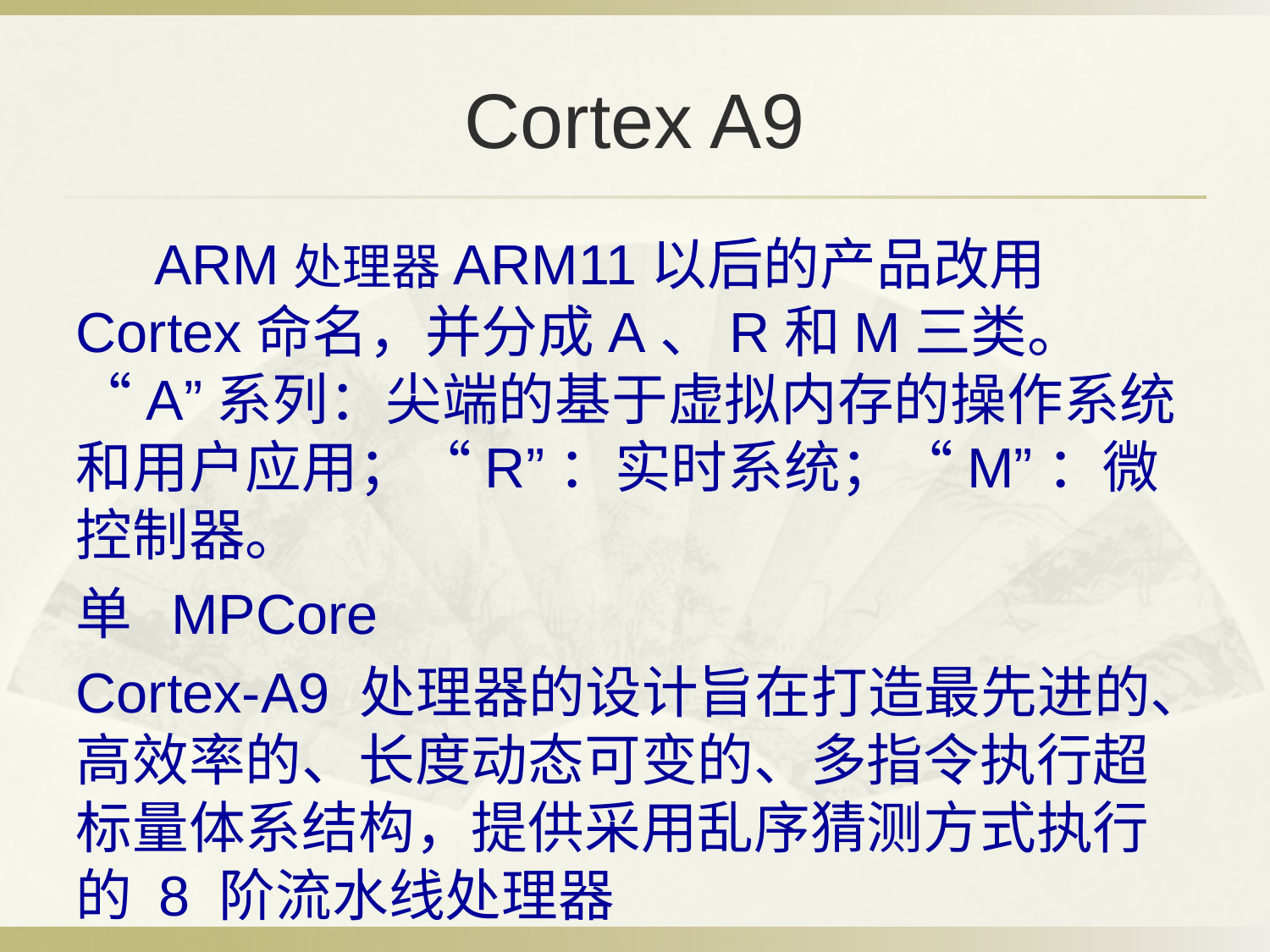

# Cortex A9
     ARM处理器ARM11以后的产品改用Cortex命名，并分成A、R和M三类。 “A”系列：尖端的基于虚拟内存的操作系统和用户应用；“R”：实时系统；“M”：微控制器。
单  MPCore
Cortex-A9 处理器的设计旨在打造最先进的、高效率的、长度动态可变的、多指令执行超标量体系结构，提供采用乱序猜测方式执行的 8 阶流水线处理器